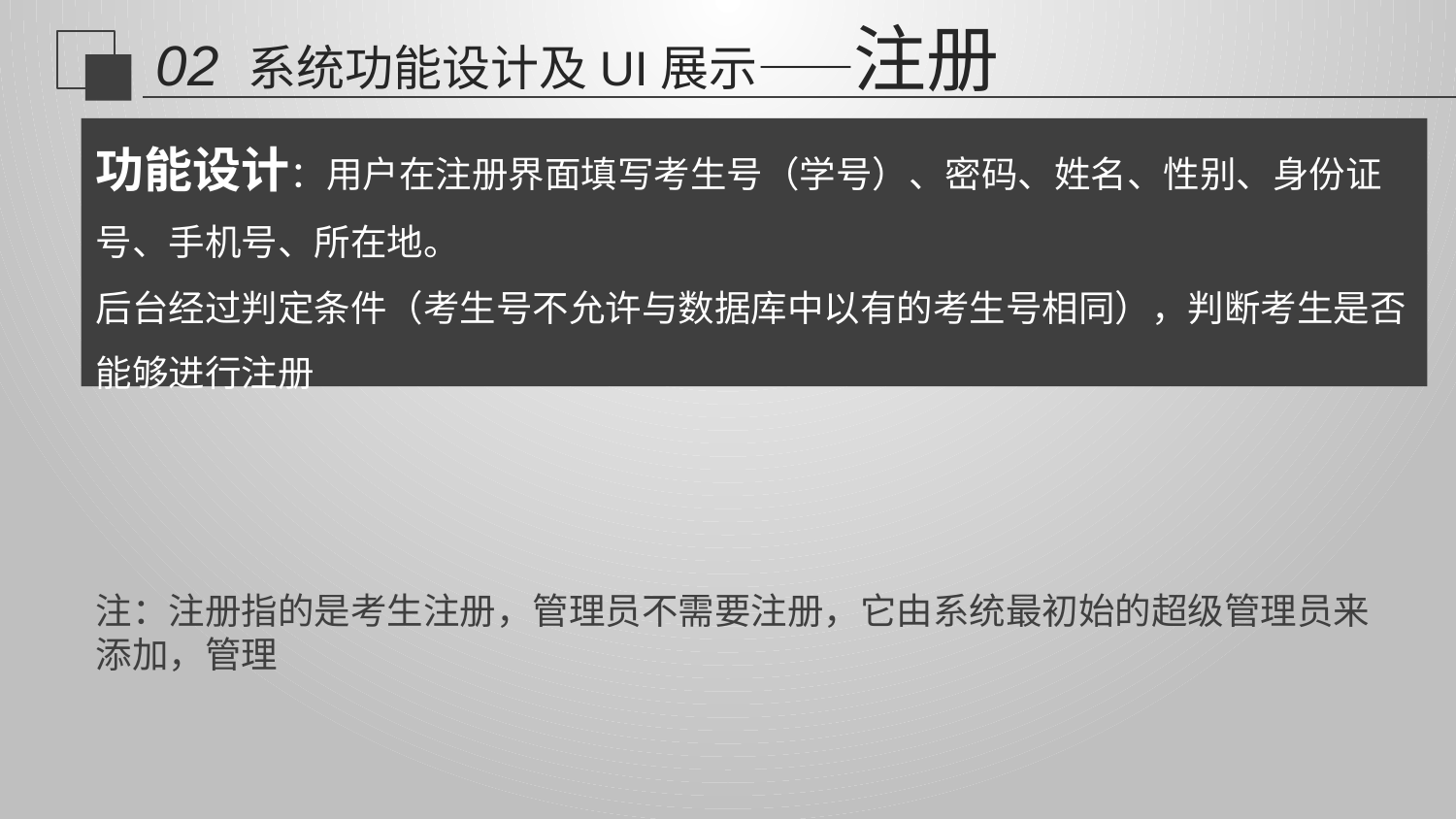

延迟符
# 02  系统功能设计及UI展示——注册
功能设计：用户在注册界面填写考生号（学号）、密码、姓名、性别、身份证号、手机号、所在地。
后台经过判定条件（考生号不允许与数据库中以有的考生号相同），判断考生是否能够进行注册
注：注册指的是考生注册，管理员不需要注册，它由系统最初始的超级管理员来添加，管理